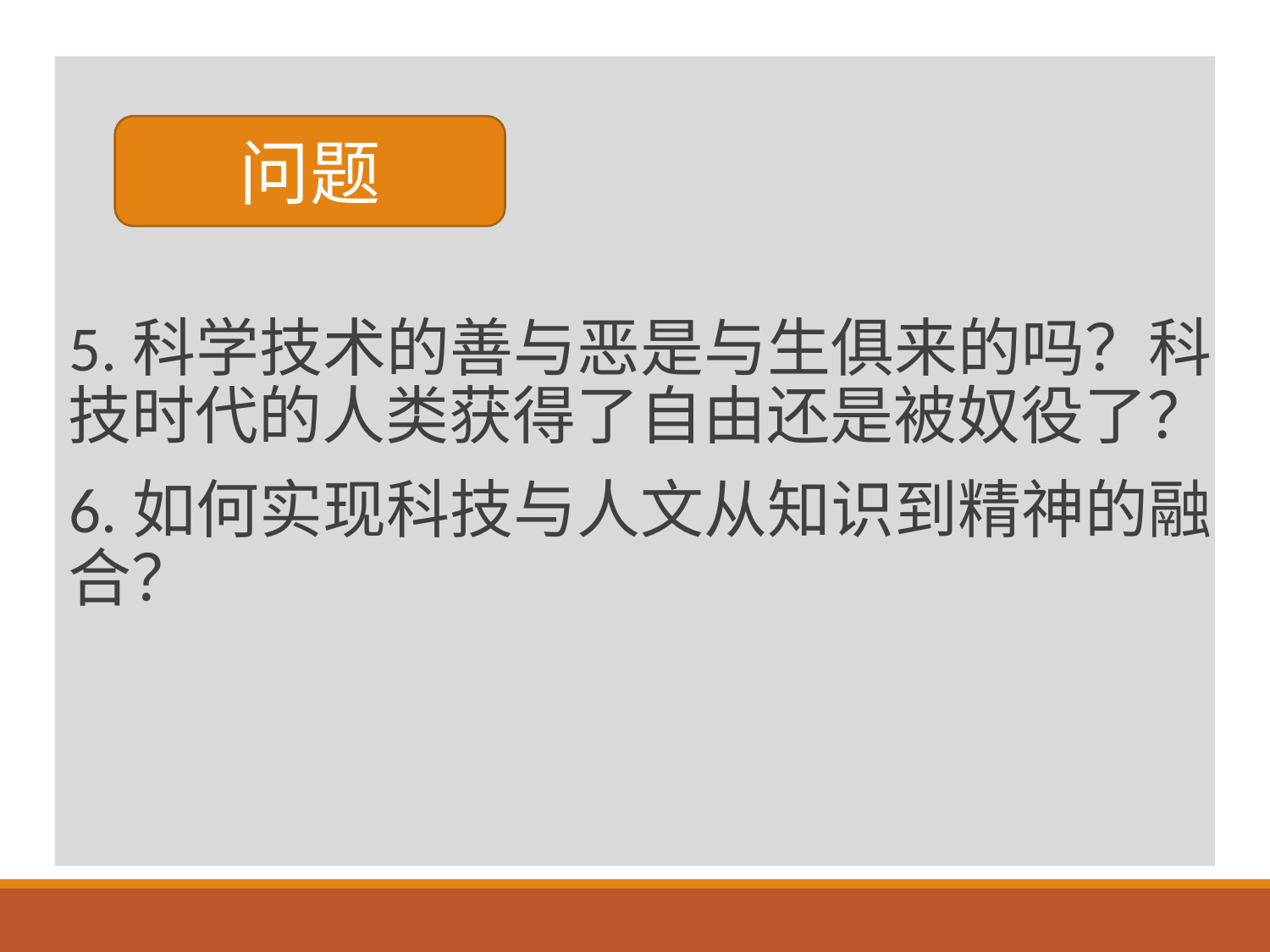

5.科学技术的善与恶是与生俱来的吗？科技时代的人类获得了自由还是被奴役了？
6.如何实现科技与人文从知识到精神的融合？
问题